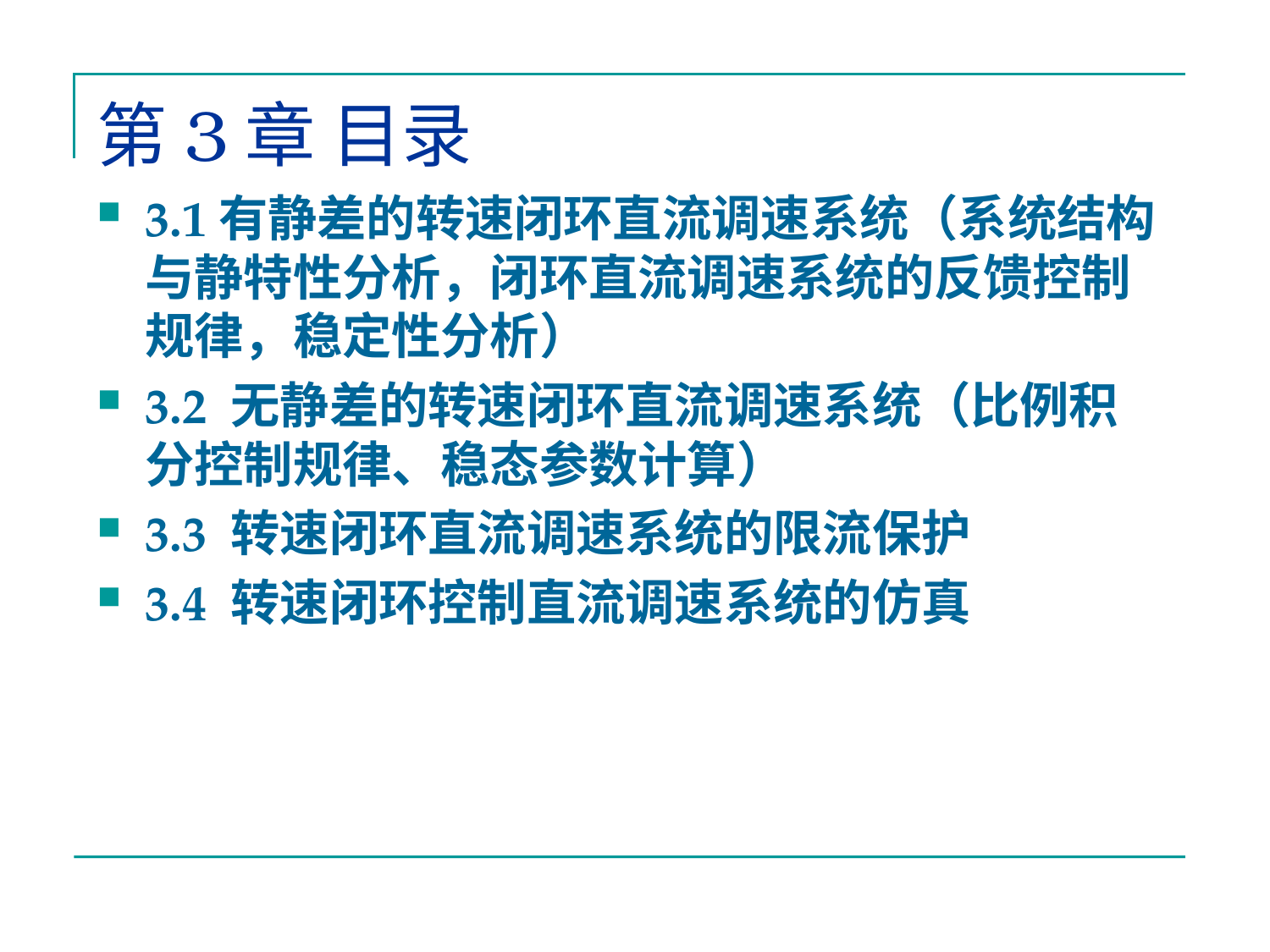

# 第3章 目录
3.1有静差的转速闭环直流调速系统（系统结构与静特性分析，闭环直流调速系统的反馈控制规律，稳定性分析）
3.2 无静差的转速闭环直流调速系统（比例积分控制规律、稳态参数计算）
3.3 转速闭环直流调速系统的限流保护
3.4 转速闭环控制直流调速系统的仿真